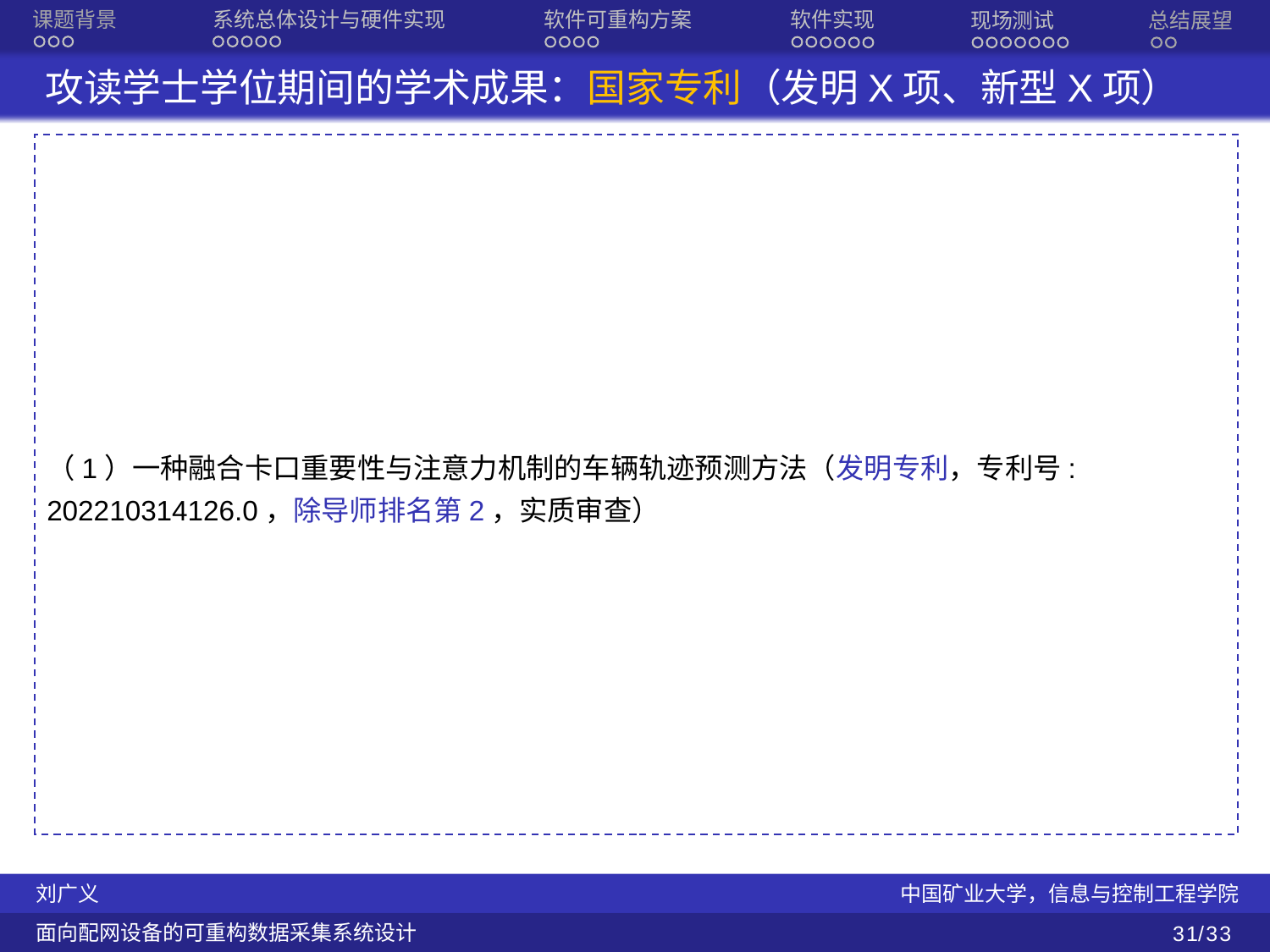

软件实现
软件可重构方案
系统总体设计与硬件实现
课题背景
现场测试
总结展望

     攻读学士学位期间的学术成果：国家专利（发明X项、新型X项）
（1）一种融合卡口重要性与注意力机制的车辆轨迹预测方法（发明专利，专利号: 202210314126.0，除导师排名第2，实质审查）